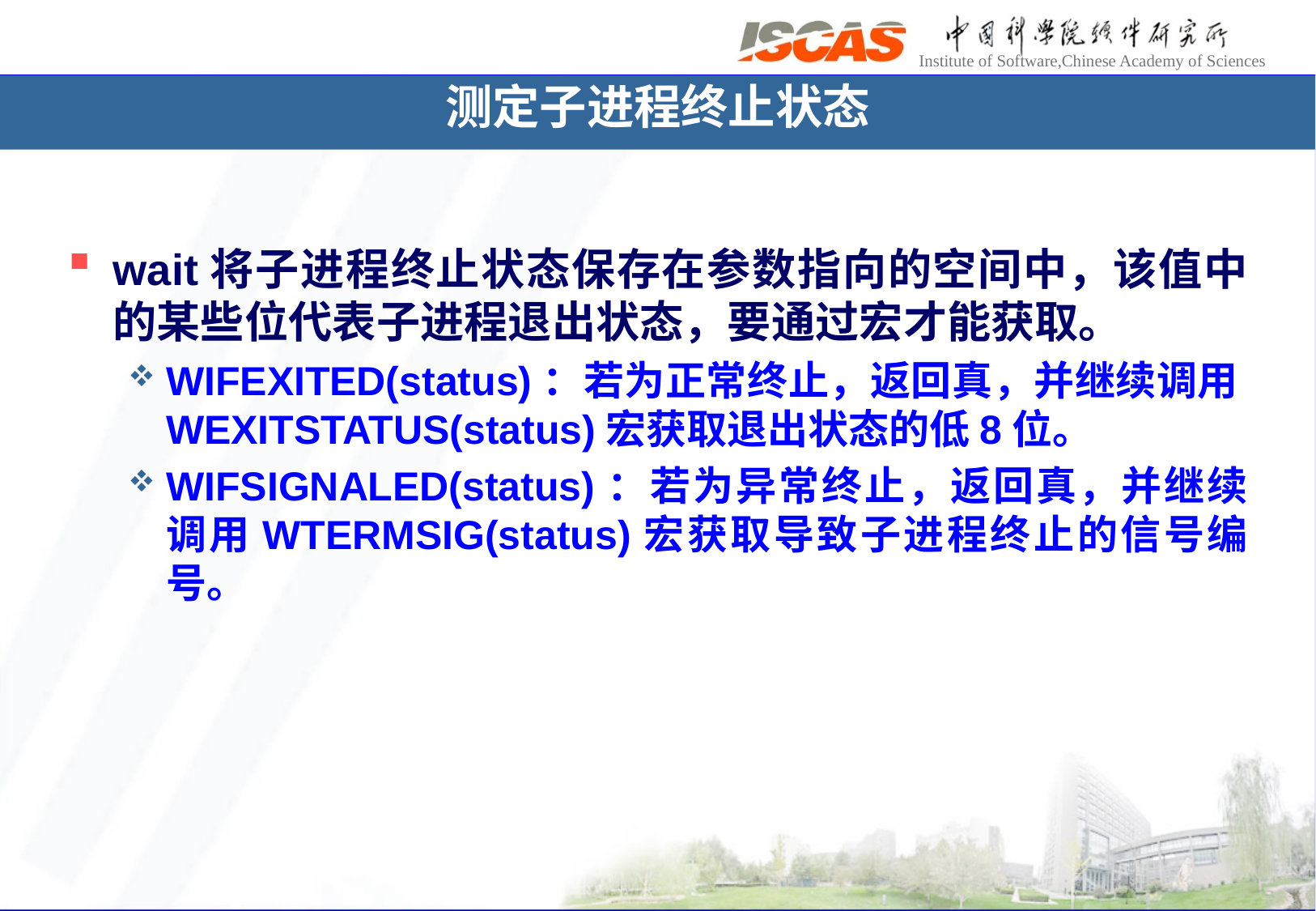

# 测定子进程终止状态
wait将子进程终止状态保存在参数指向的空间中，该值中的某些位代表子进程退出状态，要通过宏才能获取。
WIFEXITED(status)：若为正常终止，返回真，并继续调用WEXITSTATUS(status)宏获取退出状态的低8位。
WIFSIGNALED(status)：若为异常终止，返回真，并继续调用WTERMSIG(status)宏获取导致子进程终止的信号编号。